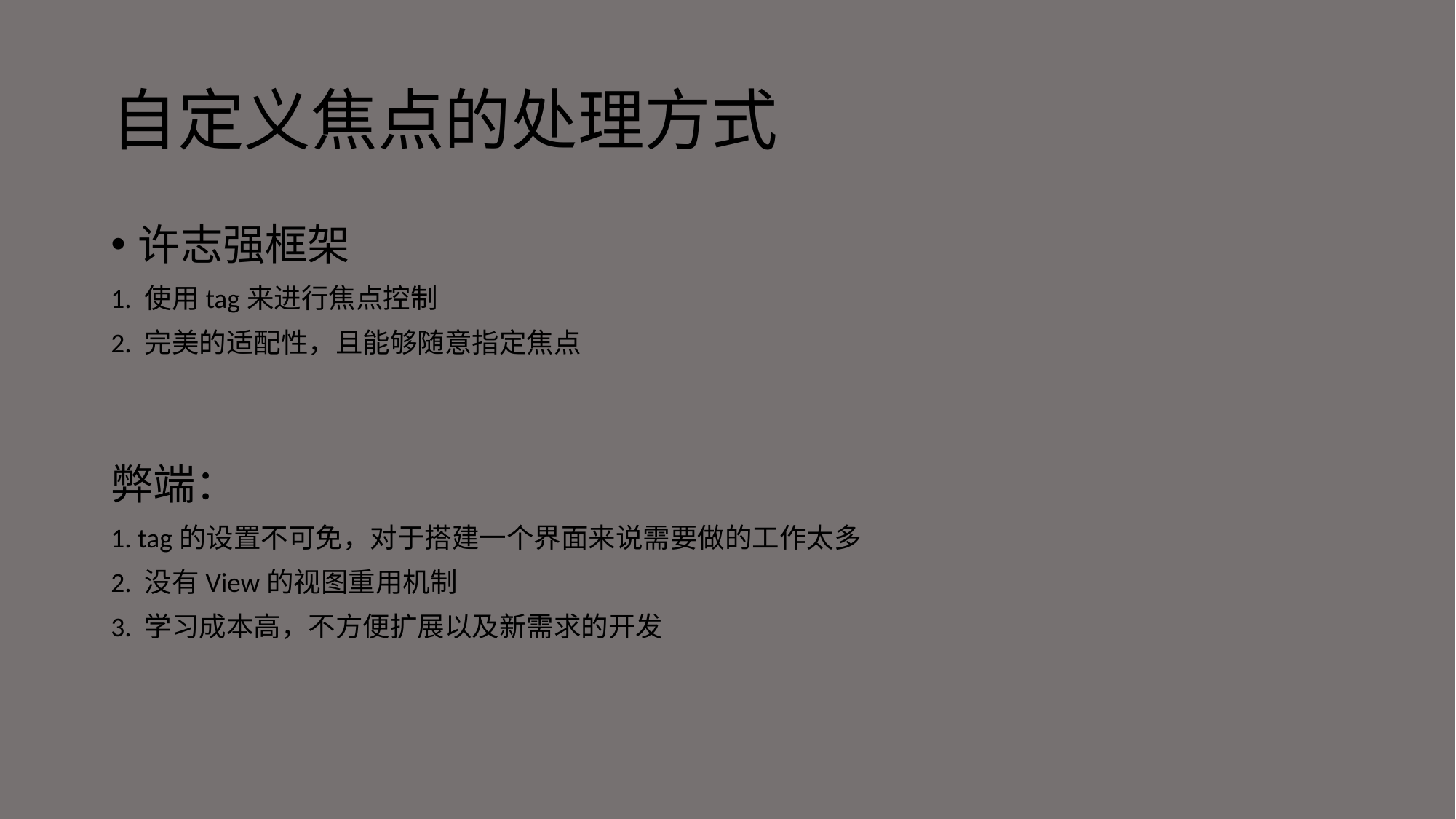

# 自定义焦点的处理方式
许志强框架
1. 使用tag来进行焦点控制
2. 完美的适配性，且能够随意指定焦点

弊端：
1. tag的设置不可免，对于搭建一个界面来说需要做的工作太多
2. 没有View的视图重用机制
3. 学习成本高，不方便扩展以及新需求的开发